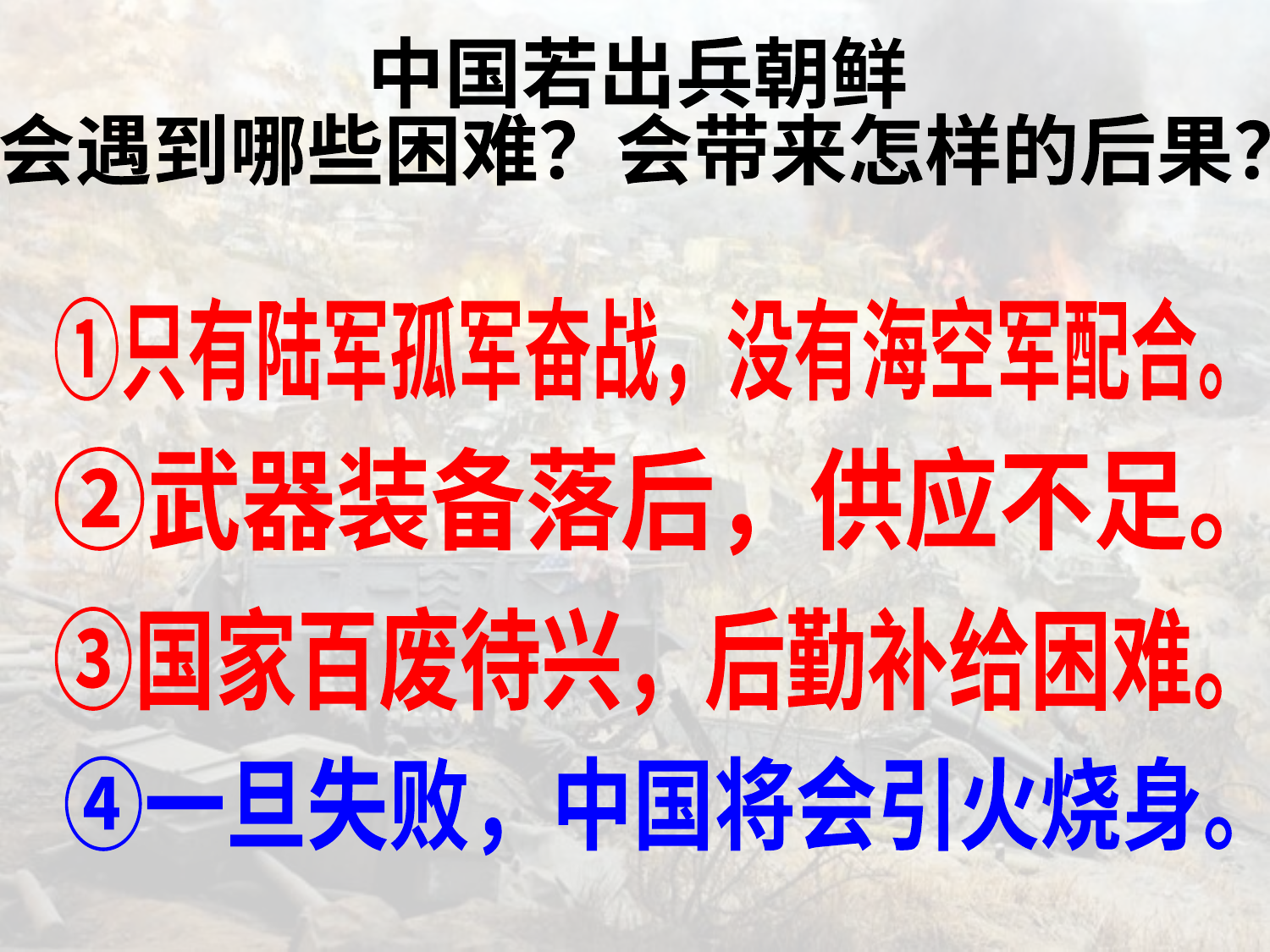

中国若出兵朝鲜
会遇到哪些困难？会带来怎样的后果？
①只有陆军孤军奋战，没有海空军配合。
②武器装备落后，供应不足。
③国家百废待兴，后勤补给困难。
④一旦失败，中国将会引火烧身。